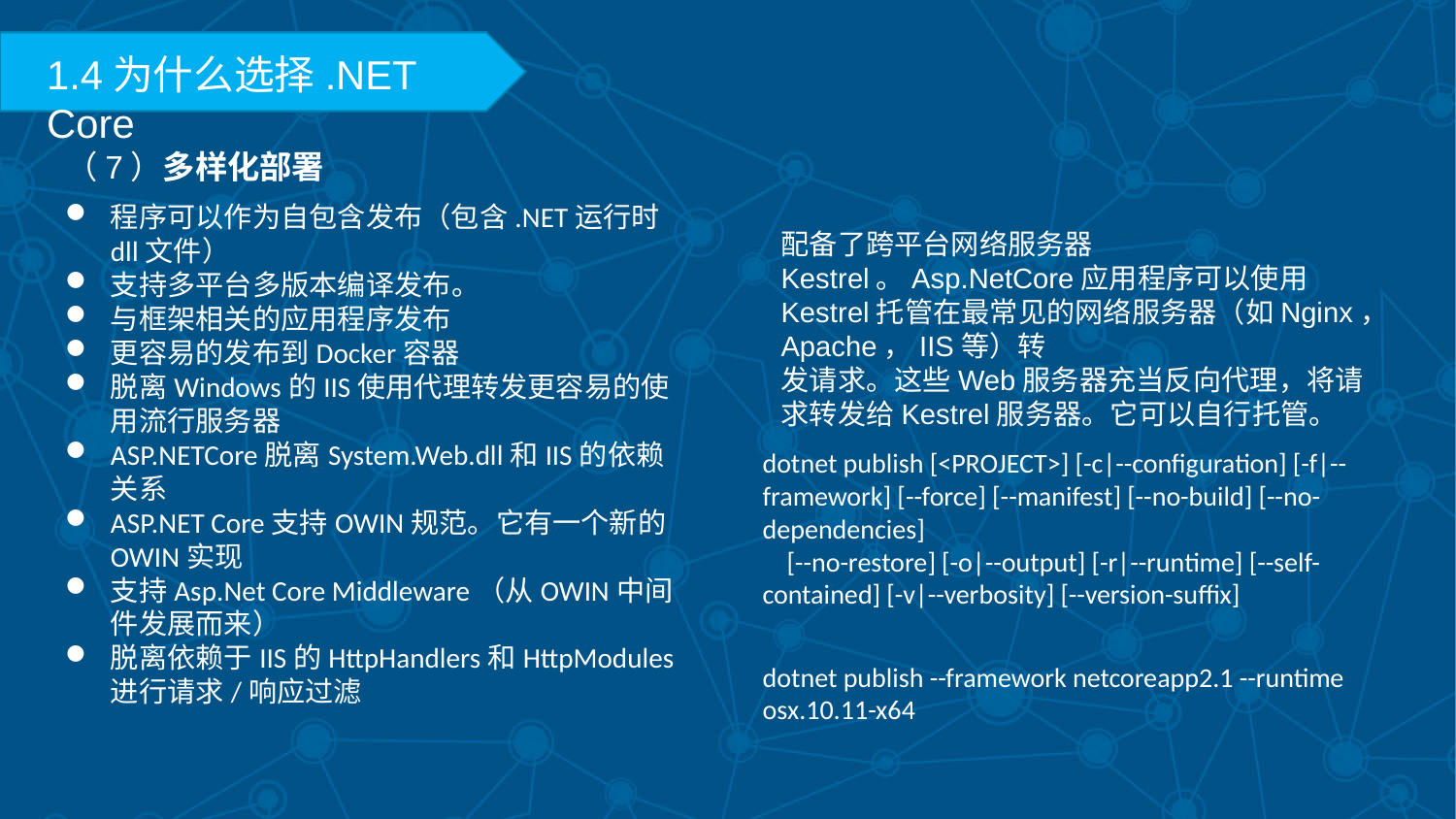

1.4为什么选择.NET Core
（7）多样化部署
程序可以作为自包含发布（包含.NET运行时dll文件）
支持多平台多版本编译发布。
与框架相关的应用程序发布
更容易的发布到Docker容器
脱离Windows的IIS使用代理转发更容易的使用流行服务器
ASP.NETCore脱离System.Web.dll和IIS的依赖关系
ASP.NET Core支持OWIN规范。它有一个新的OWIN实现
支持Asp.Net Core Middleware（从OWIN中间件发展而来）
脱离依赖于IIS的HttpHandlers和HttpModules进行请求/响应过滤
配备了跨平台网络服务器Kestrel。Asp.NetCore应用程序可以使用Kestrel托管在最常见的网络服务器（如Nginx，Apache，IIS等）转
发请求。这些Web服务器充当反向代理，将请求转发给Kestrel服务器。它可以自行托管。
dotnet publish [<PROJECT>] [-c|--configuration] [-f|--framework] [--force] [--manifest] [--no-build] [--no-dependencies]
    [--no-restore] [-o|--output] [-r|--runtime] [--self-contained] [-v|--verbosity] [--version-suffix]
dotnet publish --framework netcoreapp2.1 --runtime osx.10.11-x64